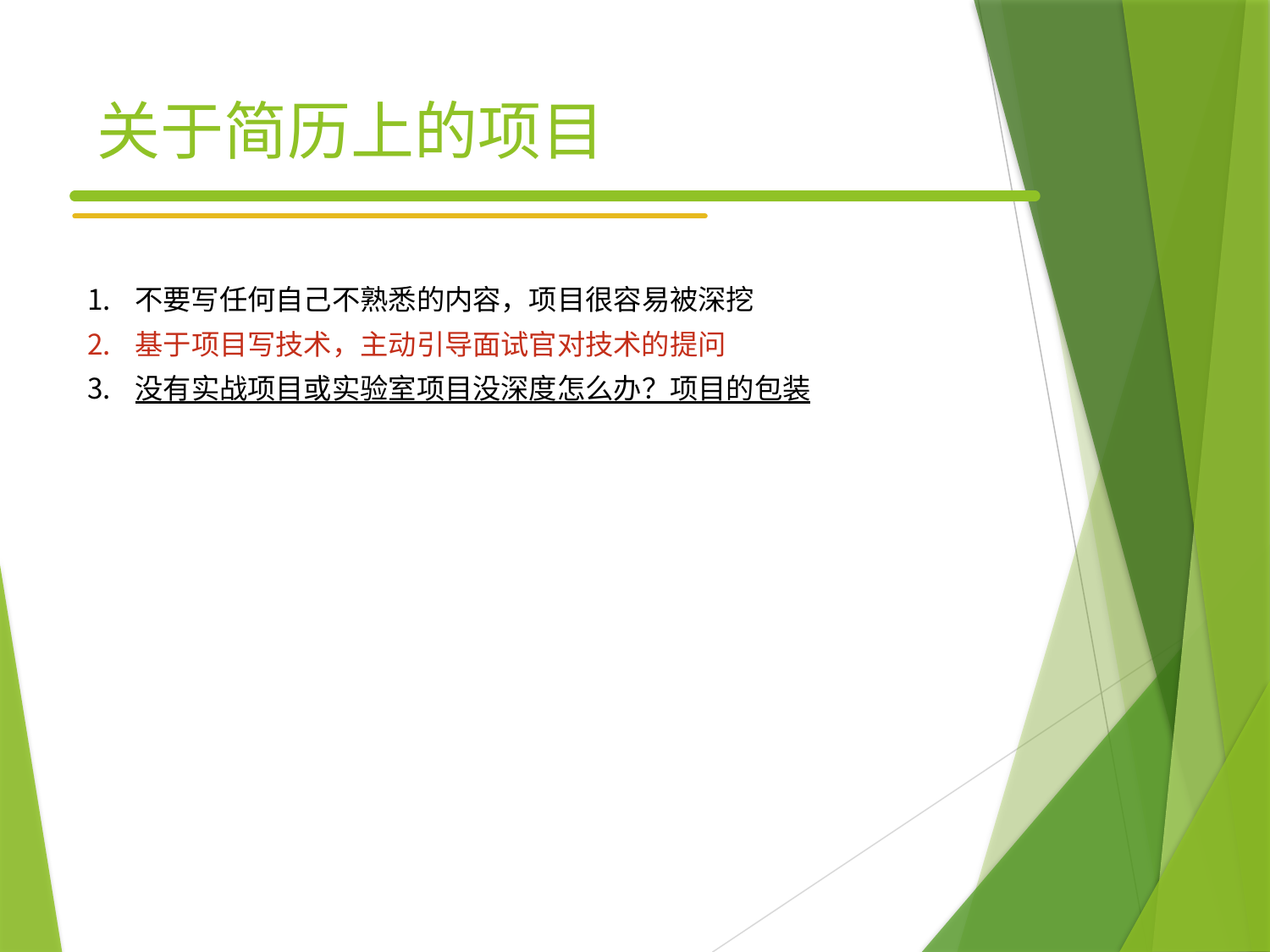

# 关于简历上的项目
不要写任何自己不熟悉的内容，项目很容易被深挖
基于项目写技术，主动引导面试官对技术的提问
没有实战项目或实验室项目没深度怎么办？项目的包装